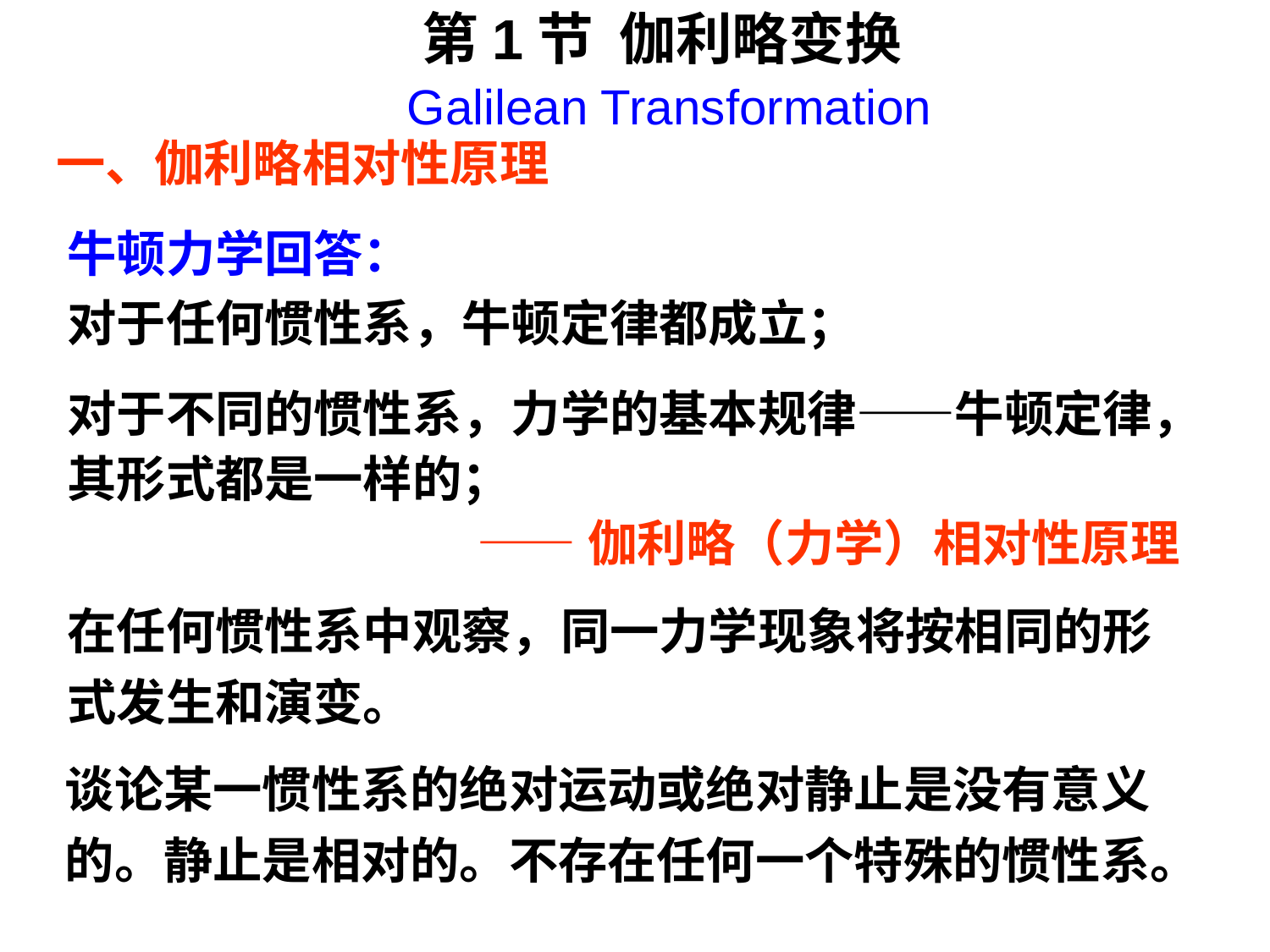

第1节  伽利略变换
Galilean Transformation
一、伽利略相对性原理
牛顿力学回答：
对于任何惯性系，牛顿定律都成立；
对于不同的惯性系，力学的基本规律——牛顿定律，其形式都是一样的；
——伽利略（力学）相对性原理
在任何惯性系中观察，同一力学现象将按相同的形式发生和演变。
谈论某一惯性系的绝对运动或绝对静止是没有意义的。静止是相对的。不存在任何一个特殊的惯性系。
6